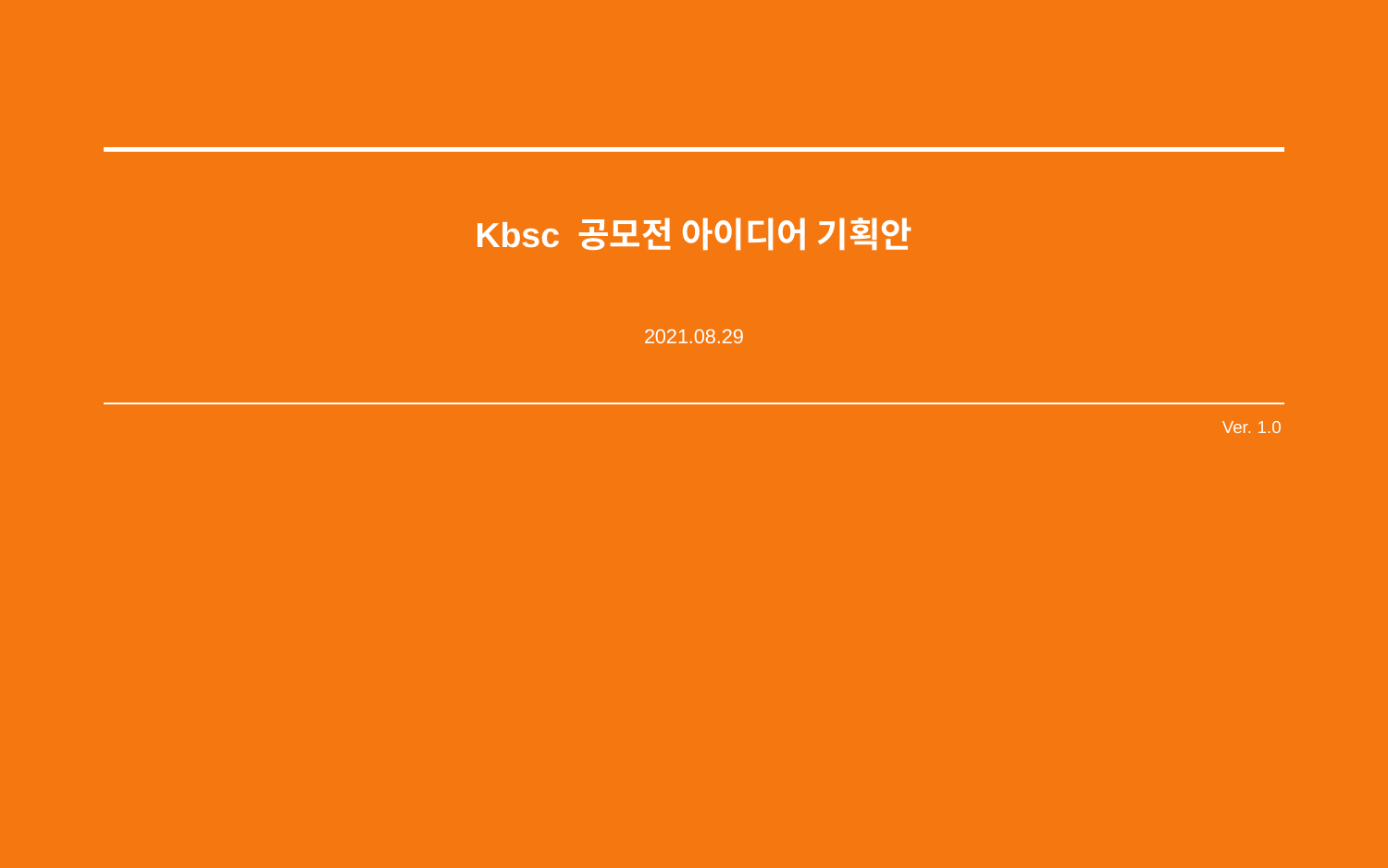

|  |
| --- |
Kbsc 공모전 아이디어 기획안
2021.08.29
Ver. 1.0